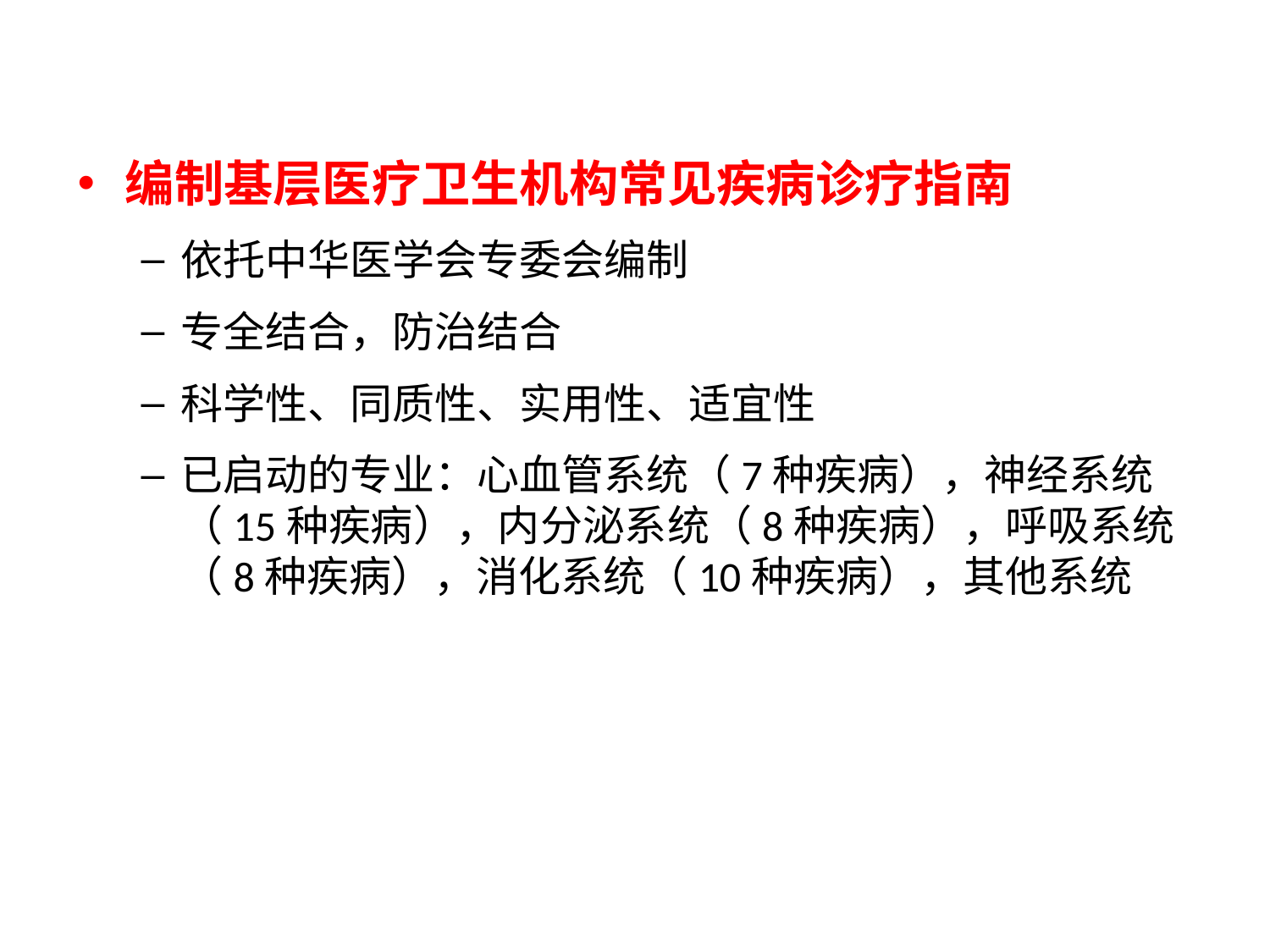

编制基层医疗卫生机构常见疾病诊疗指南
依托中华医学会专委会编制
专全结合，防治结合
科学性、同质性、实用性、适宜性
已启动的专业：心血管系统（7种疾病），神经系统（15种疾病），内分泌系统（8种疾病），呼吸系统（8种疾病），消化系统（10种疾病），其他系统